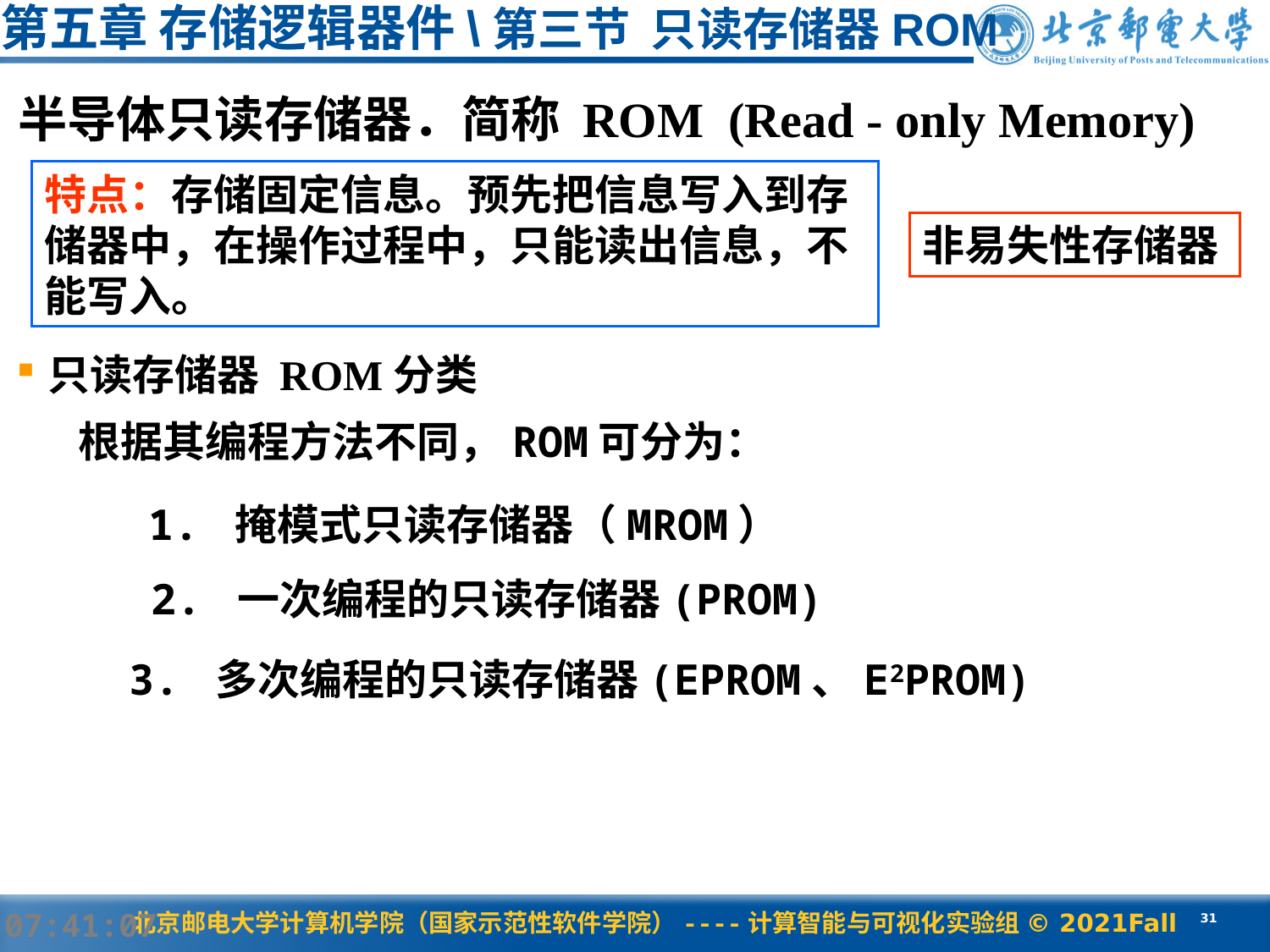

第五章 存储逻辑器件\第三节  只读存储器ROM
半导体只读存储器．简称 ROM  (Read - only Memory)
特点：存储固定信息。预先把信息写入到存储器中，在操作过程中，只能读出信息，不能写入。
非易失性存储器
只读存储器 ROM分类
根据其编程方法不同，ROM可分为：
1. 掩模式只读存储器（MROM）
2. 一次编程的只读存储器(PROM)
3. 多次编程的只读存储器(EPROM、E2PROM)
#